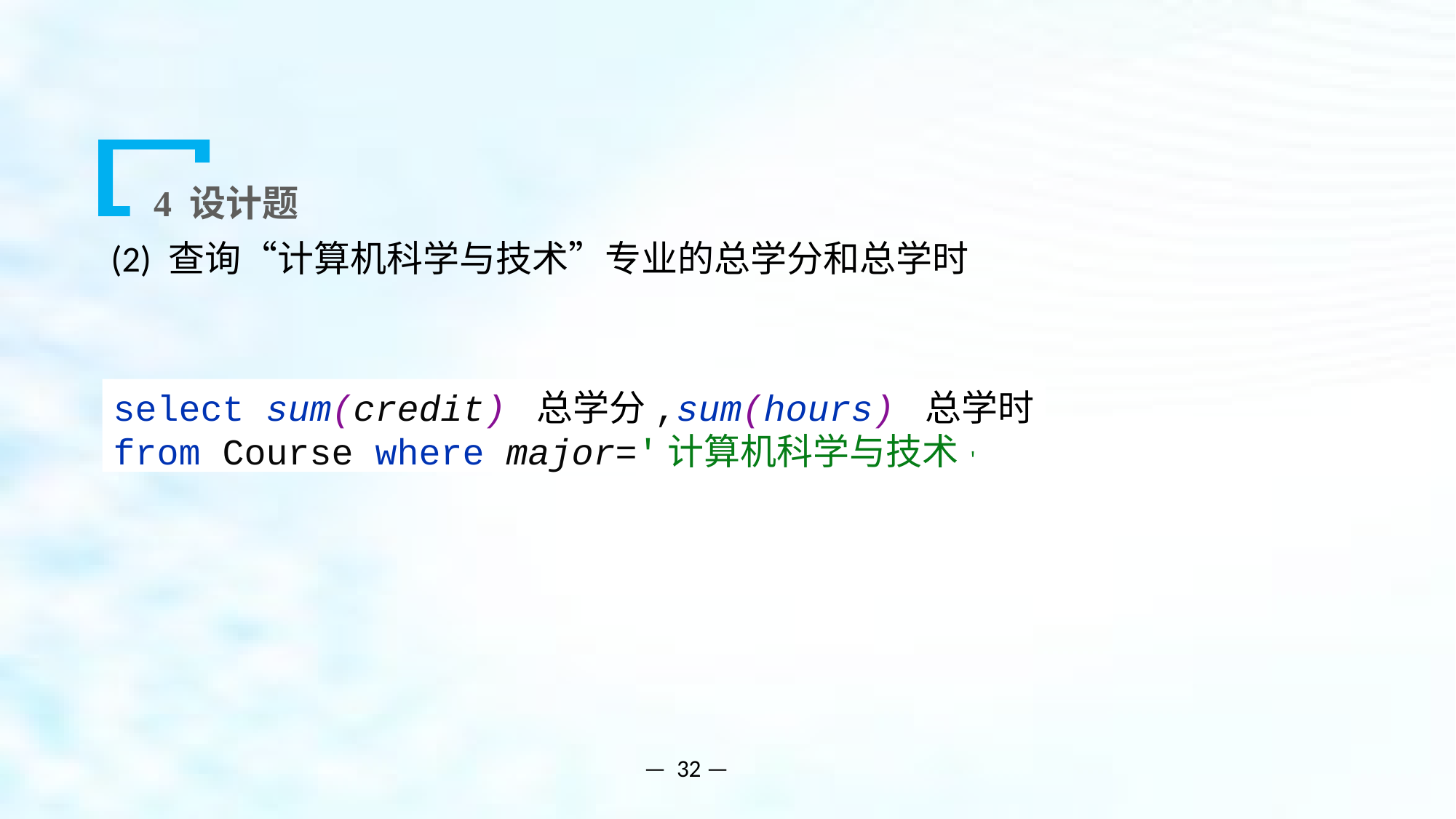

4 设计题
(2) 查询“计算机科学与技术”专业的总学分和总学时
select sum(credit) 总学分,sum(hours) 总学时
from Course where major='计算机科学与技术'